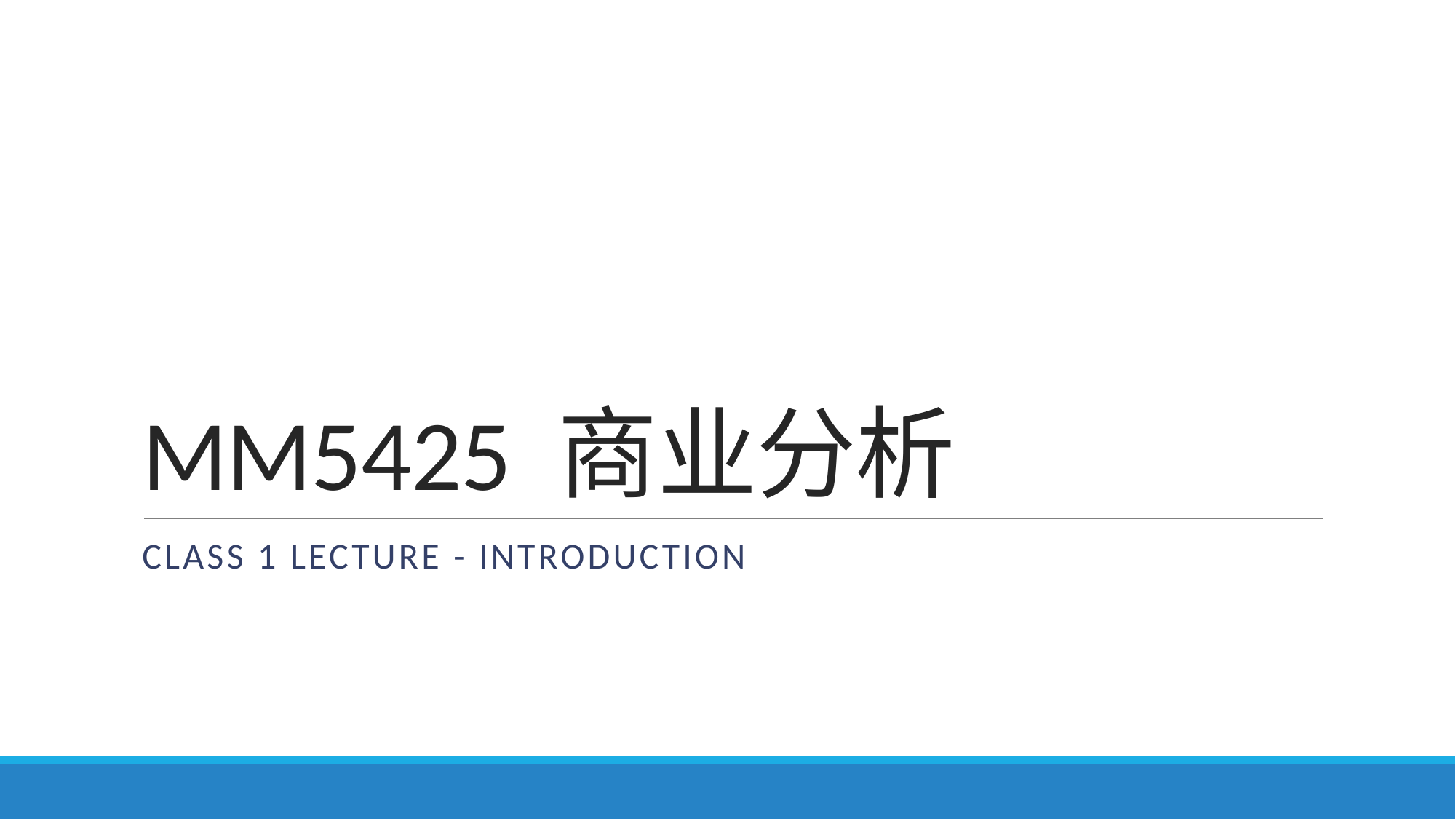

# MM5425 商业分析
Class 1 lecture - introduction